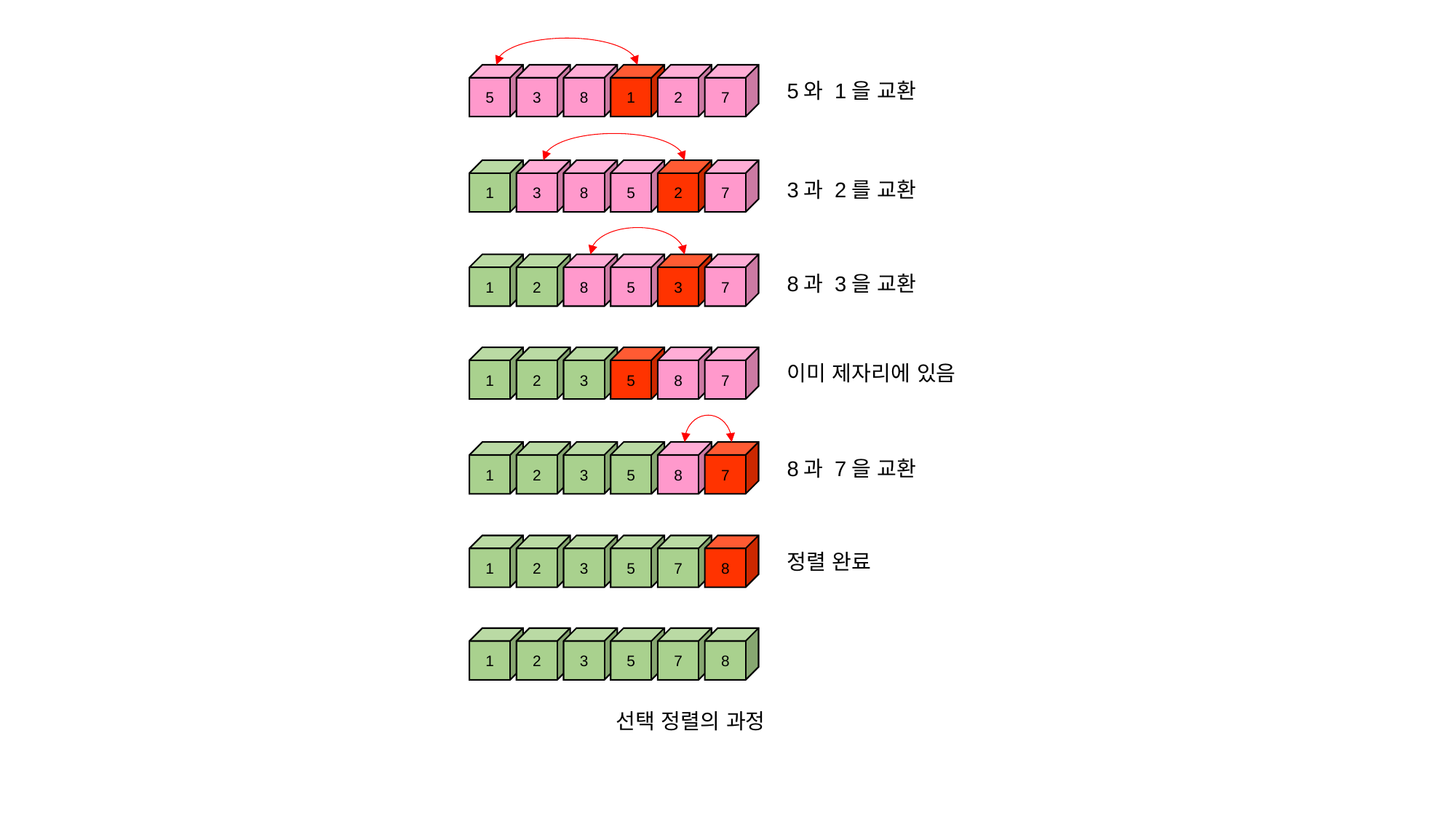

5
3
8
1
2
7
5와 1을 교환
1
3
8
5
2
7
3과 2를 교환
1
2
8
5
3
7
8과 3을 교환
1
2
3
5
8
7
이미 제자리에 있음
1
2
3
5
8
7
8과 7을 교환
1
2
3
5
7
8
정렬 완료
1
2
3
5
7
8
선택 정렬의 과정